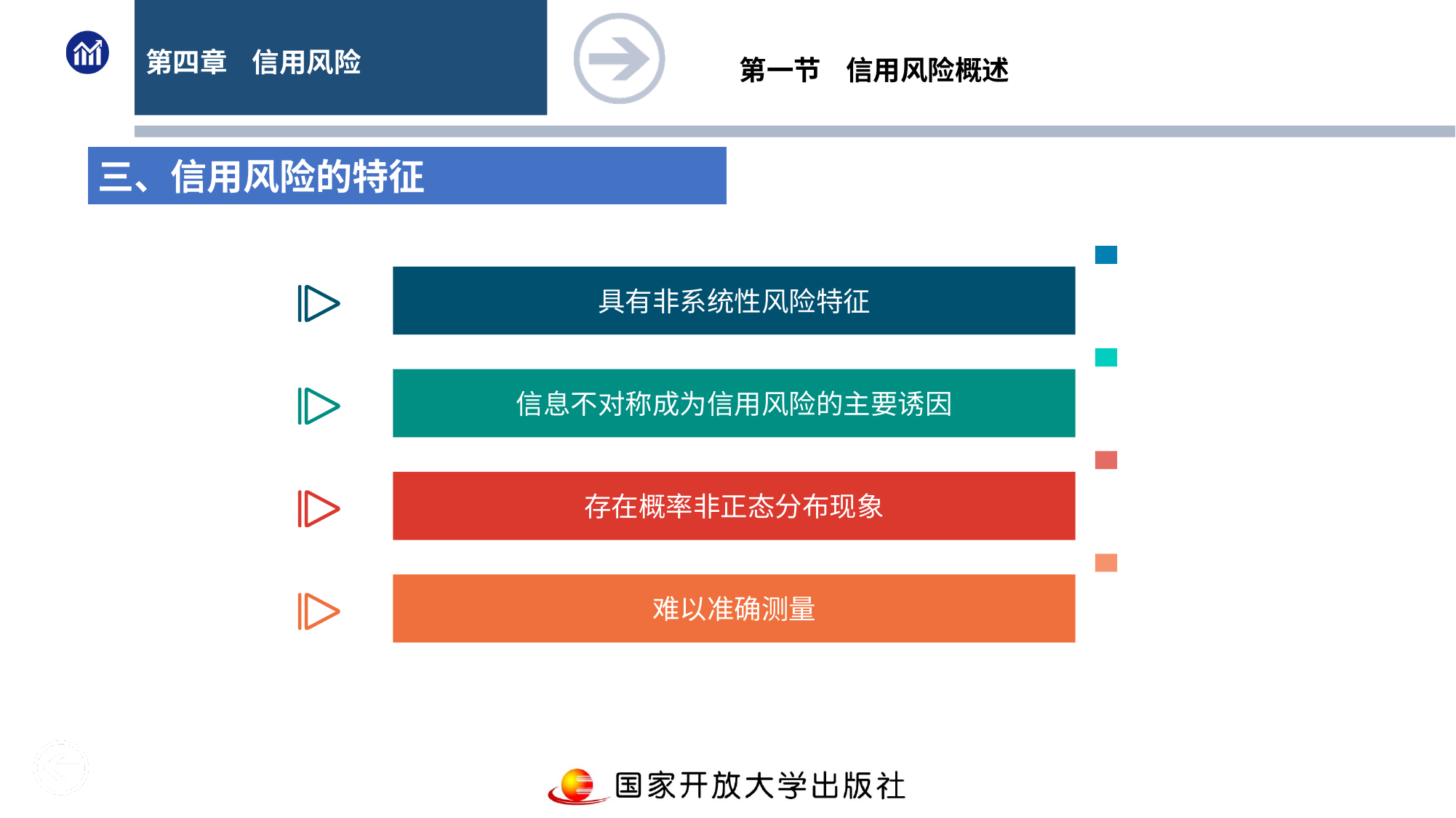

第一节    信用风险概述
第四章    信用风险
三、信用风险的特征

具有非系统性风险特征

信息不对称成为信用风险的主要诱因

存在概率非正态分布现象

难以准确测量